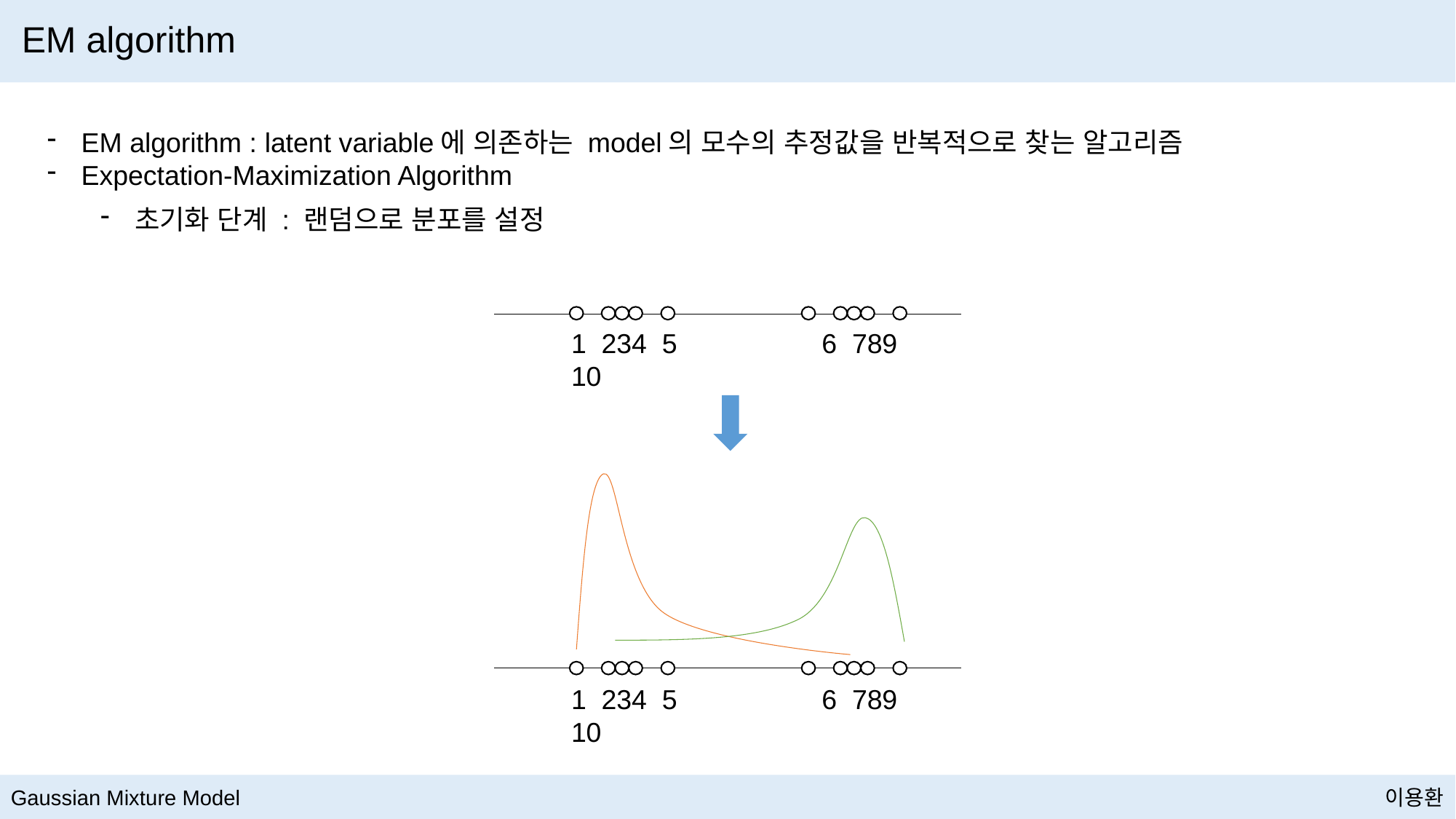

# EM algorithm
EM algorithm : latent variable에 의존하는 model의 모수의 추정값을 반복적으로 찾는 알고리즘
Expectation-Maximization Algorithm
초기화 단계 : 랜덤으로 분포를 설정

1  234  5                   6  789 10

1  234  5                   6  789 10